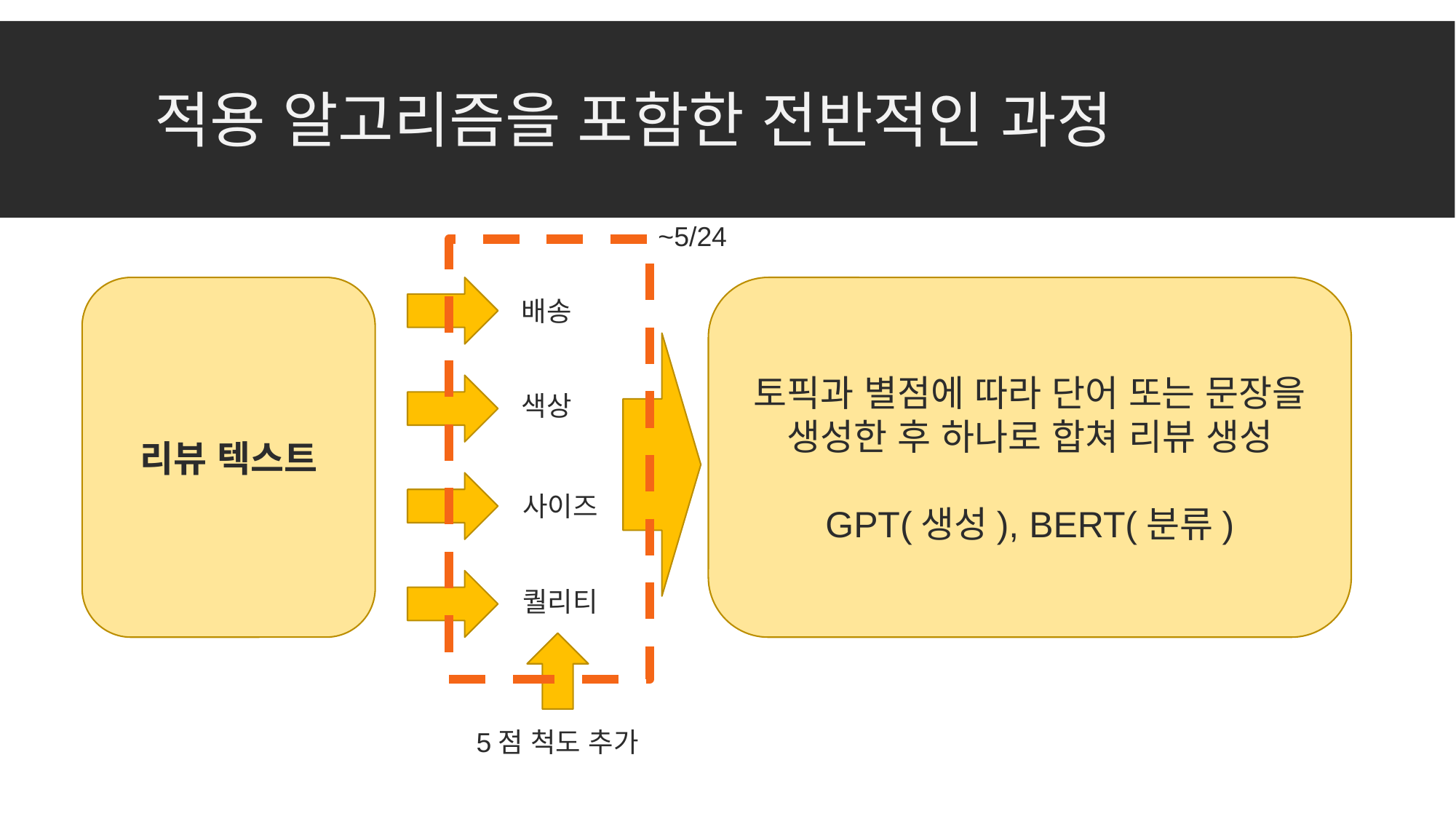

# 적용 알고리즘을 포함한 전반적인 과정
~5/24

리뷰 텍스트

토픽과 별점에 따라 단어 또는 문장을 생성한 후 하나로 합쳐 리뷰 생성

GPT(생성), BERT(분류)
배송

색상

사이즈

퀄리티

5점 척도 추가